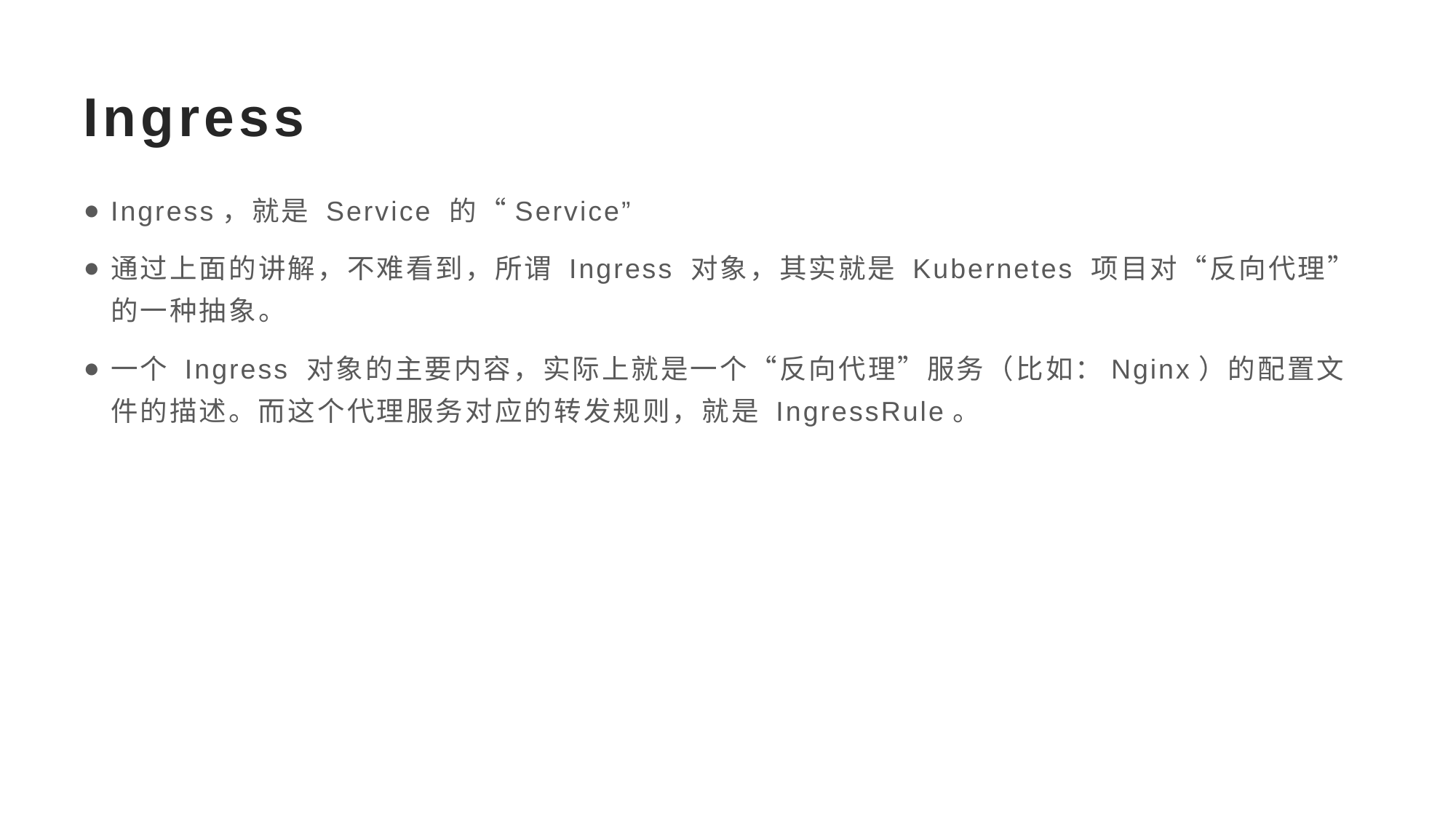

# Ingress
Ingress，就是 Service 的“Service”
通过上面的讲解，不难看到，所谓 Ingress 对象，其实就是 Kubernetes 项目对“反向代理”的一种抽象。
一个 Ingress 对象的主要内容，实际上就是一个“反向代理”服务（比如：Nginx）的配置文件的描述。而这个代理服务对应的转发规则，就是 IngressRule。